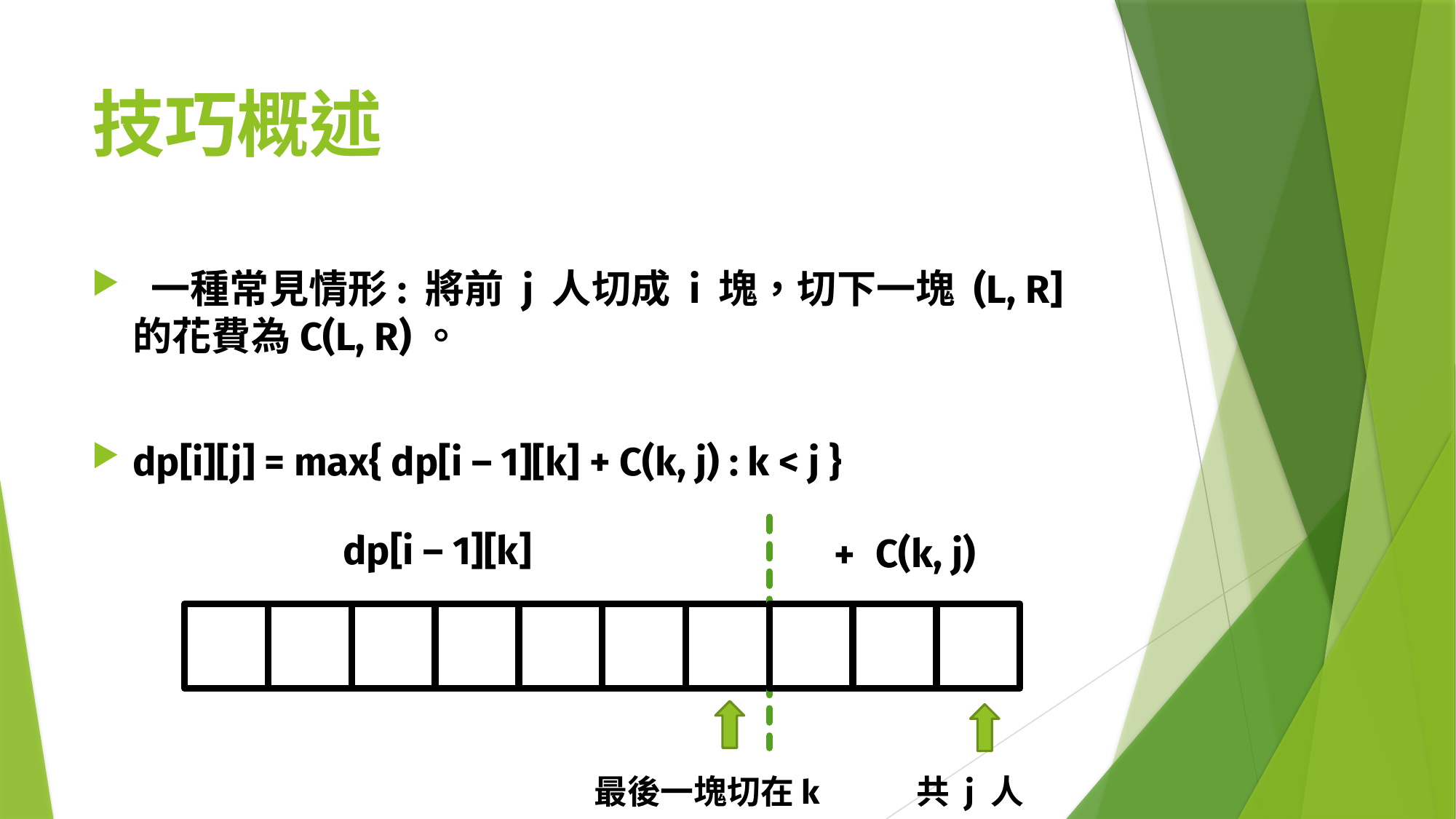

# 技巧概述
 一種常見情形: 將前 j 人切成 i 塊，切下一塊 (L, R] 的花費為C(L, R)。

dp[i][j] = max{ dp[i – 1][k] + C(k, j) : k < j }

dp[i – 1][k]
C(k, j)
+

最後一塊切在k
共 j 人